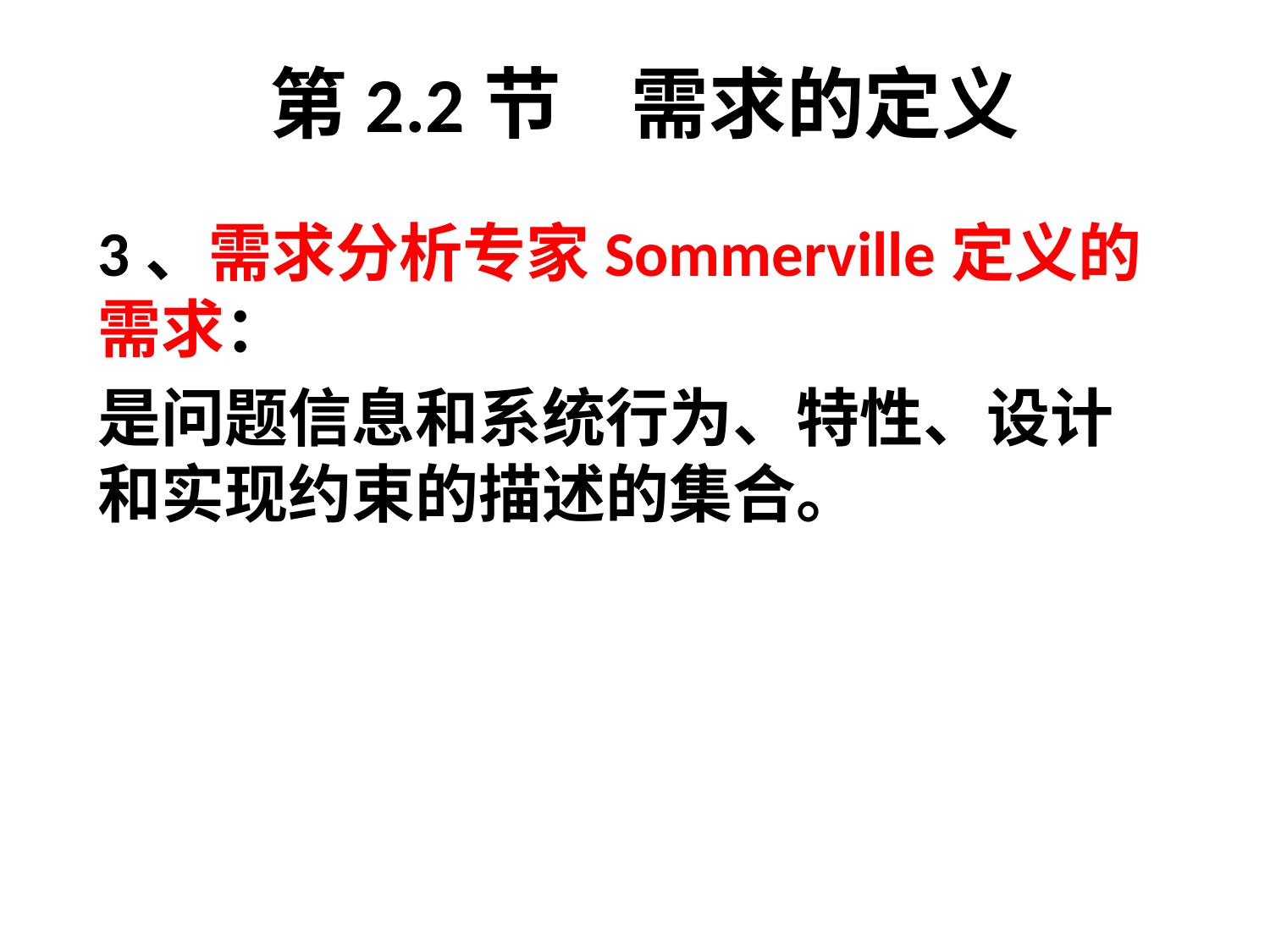

# 第2.2节    需求的定义
3、需求分析专家Sommerville定义的需求：
是问题信息和系统行为、特性、设计和实现约束的描述的集合。